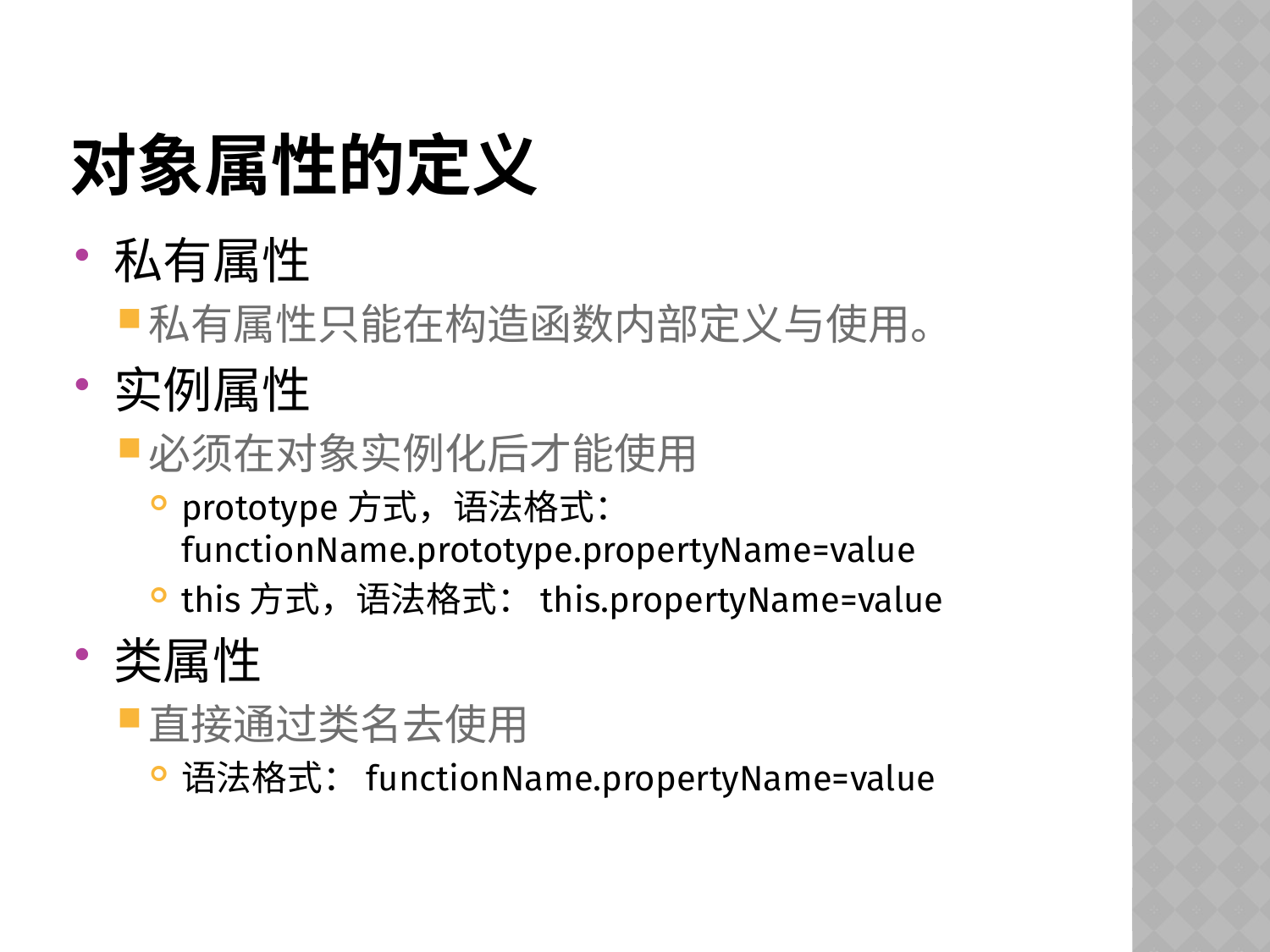

# 对象属性的定义
私有属性
私有属性只能在构造函数内部定义与使用。
实例属性
必须在对象实例化后才能使用
prototype方式，语法格式：functionName.prototype.propertyName=value
this方式，语法格式：this.propertyName=value
类属性
直接通过类名去使用
语法格式：functionName.propertyName=value